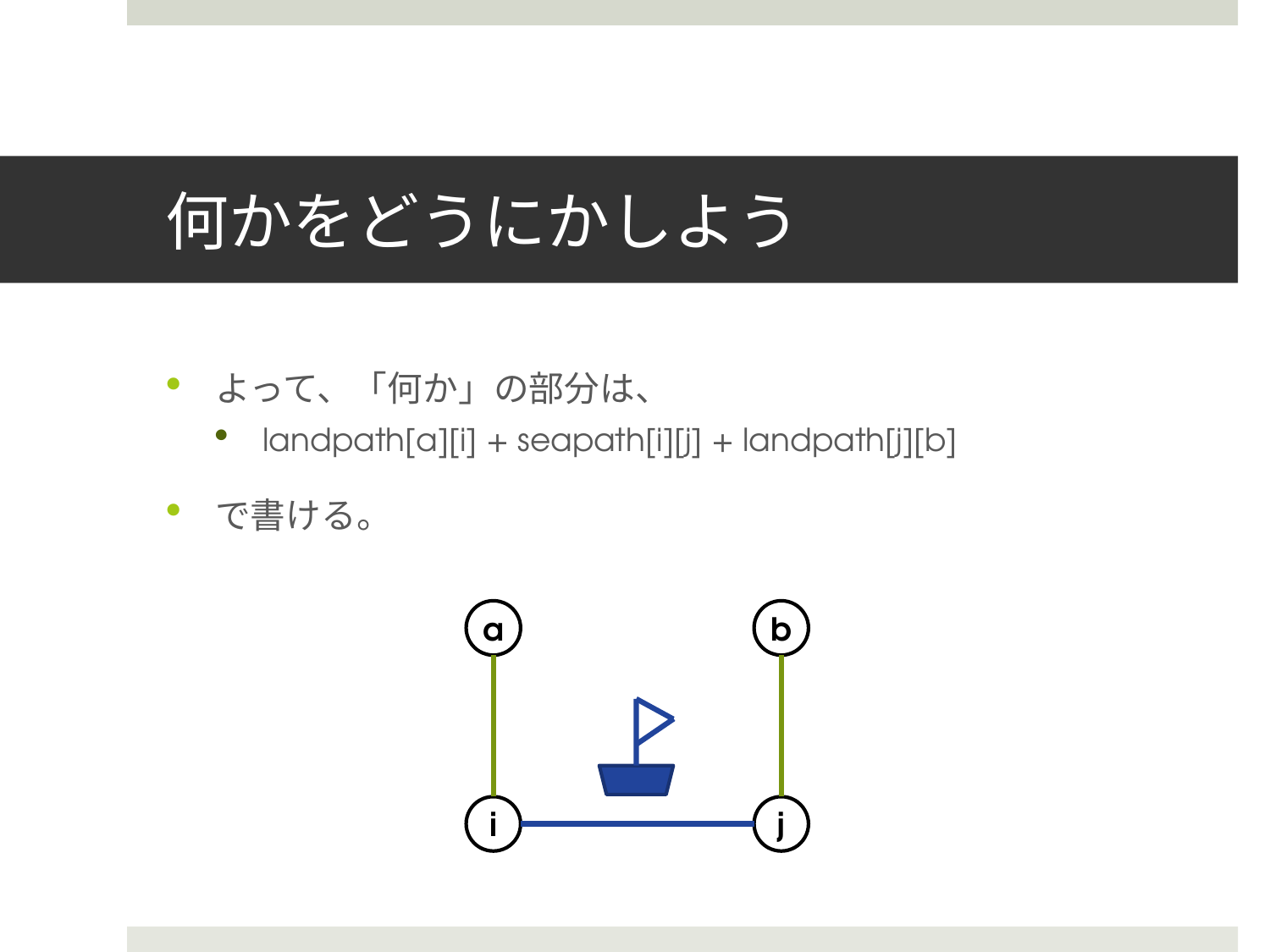

# 何かをどうにかしよう
よって、「何か」の部分は、
landpath[a][i] + seapath[i][j] + landpath[j][b]
で書ける。
a
b

i
j